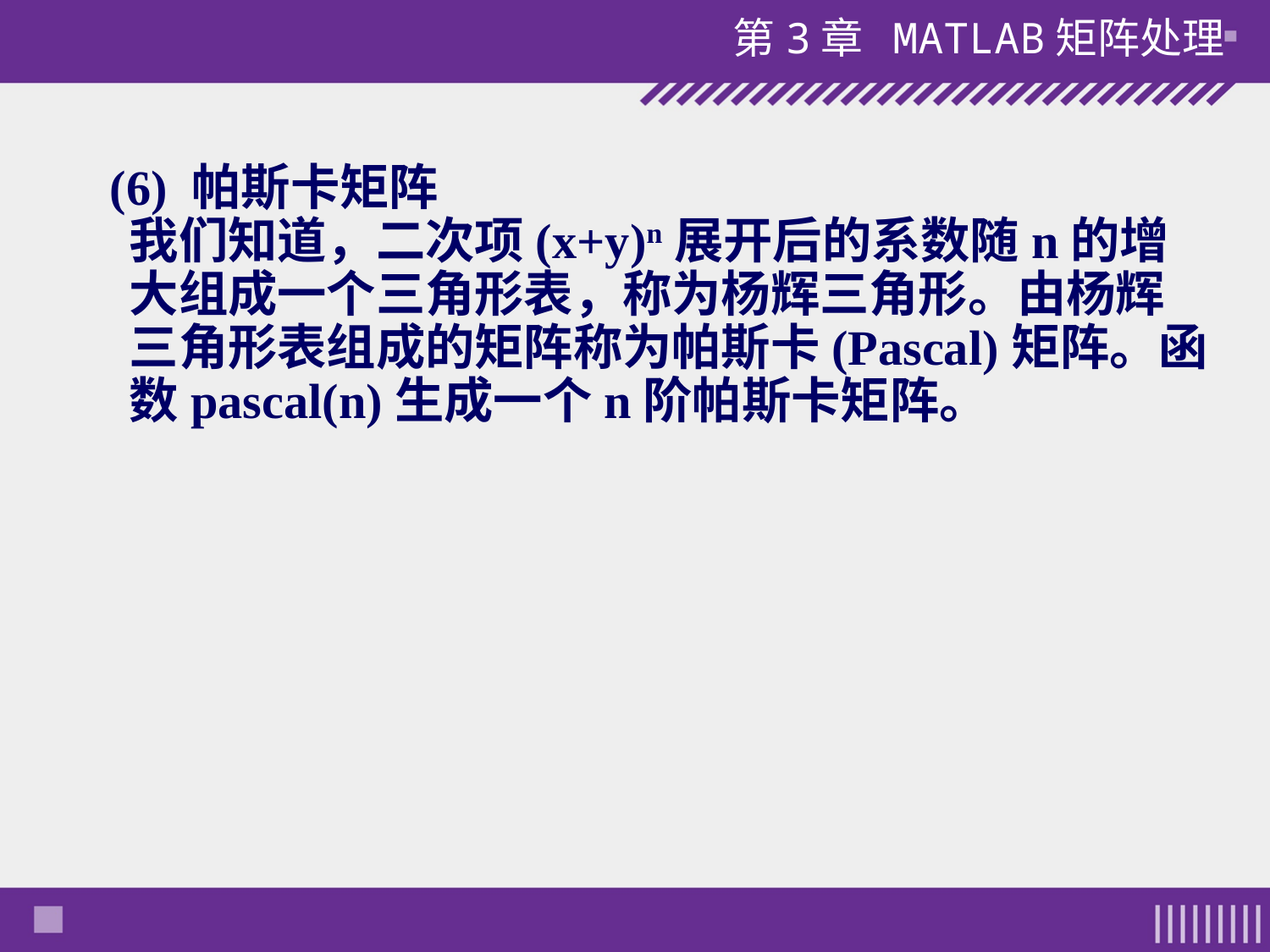

(6) 帕斯卡矩阵
我们知道，二次项(x+y)n展开后的系数随n的增大组成一个三角形表，称为杨辉三角形。由杨辉三角形表组成的矩阵称为帕斯卡(Pascal)矩阵。函数pascal(n)生成一个n阶帕斯卡矩阵。